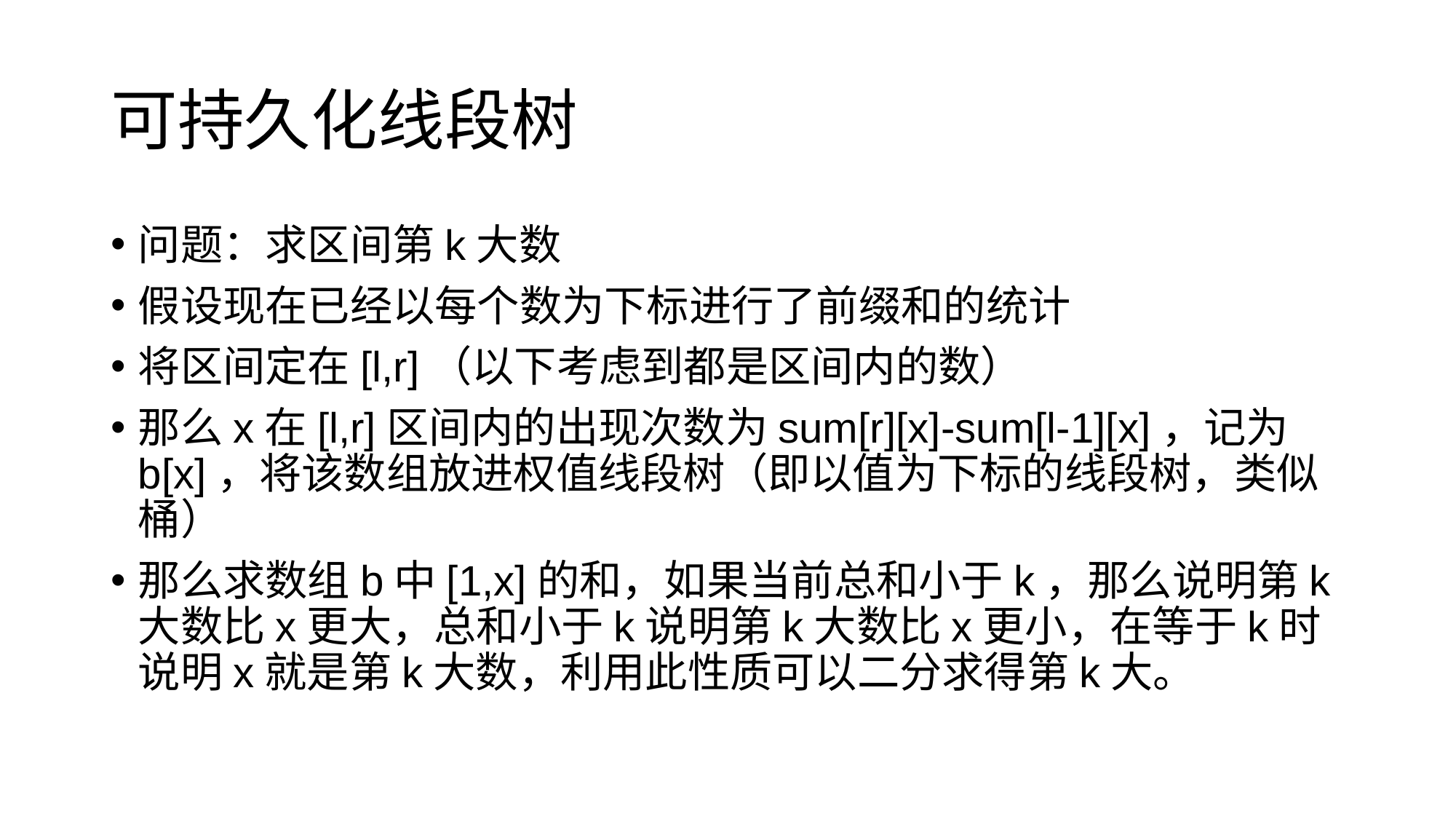

# 可持久化线段树
问题：求区间第k大数
假设现在已经以每个数为下标进行了前缀和的统计
将区间定在[l,r]（以下考虑到都是区间内的数）
那么x在[l,r]区间内的出现次数为sum[r][x]-sum[l-1][x]，记为b[x]，将该数组放进权值线段树（即以值为下标的线段树，类似桶）
那么求数组b中[1,x]的和，如果当前总和小于k，那么说明第k大数比x更大，总和小于k说明第k大数比x更小，在等于k时说明x就是第k大数，利用此性质可以二分求得第k大。